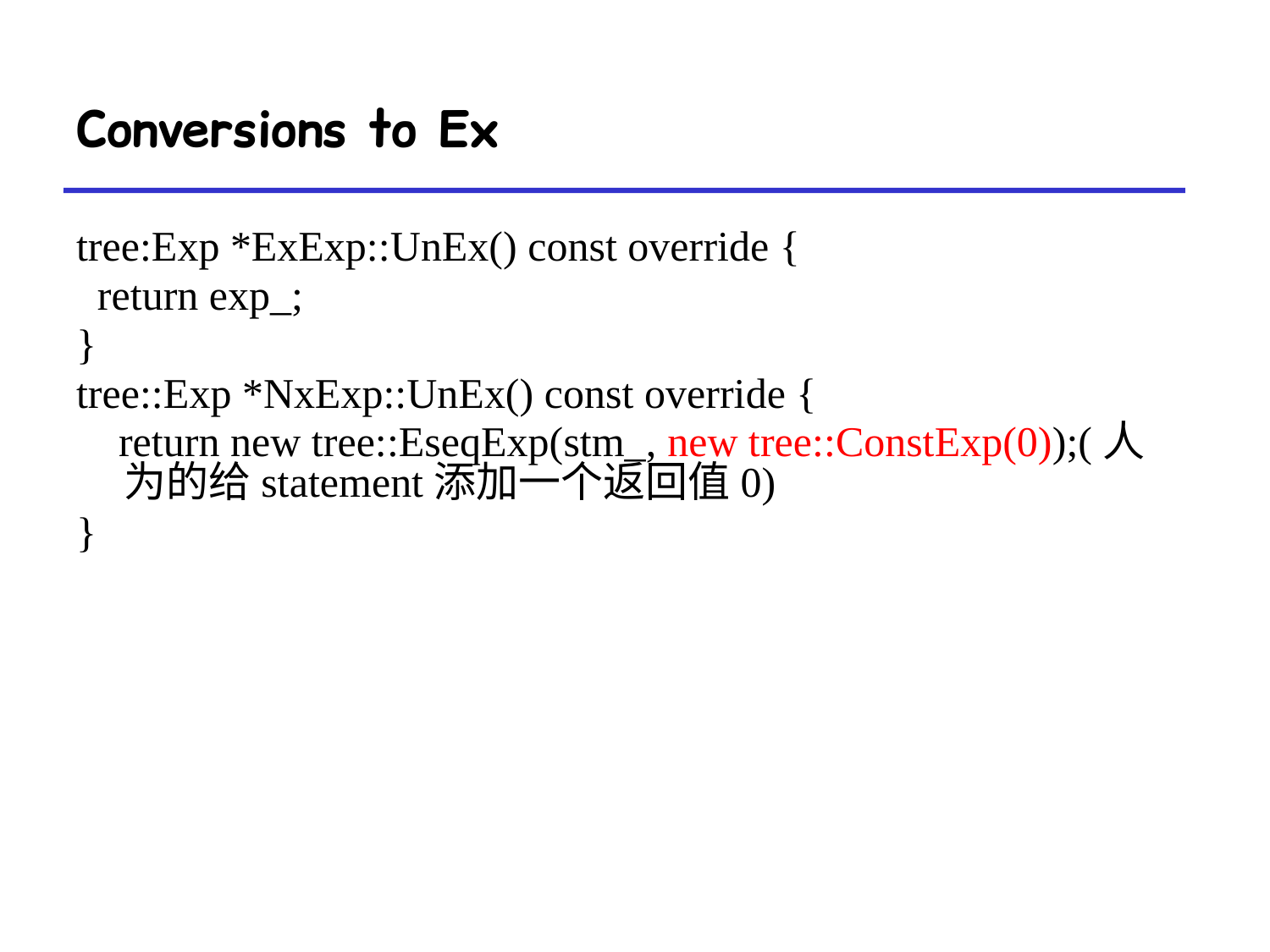

# Conversions to Ex
tree:Exp *ExExp::UnEx() const override {
  return exp_;
}
tree::Exp *NxExp::UnEx() const override {
    return new tree::EseqExp(stm_, new tree::ConstExp(0));(人为的给statement添加一个返回值0)
}

16